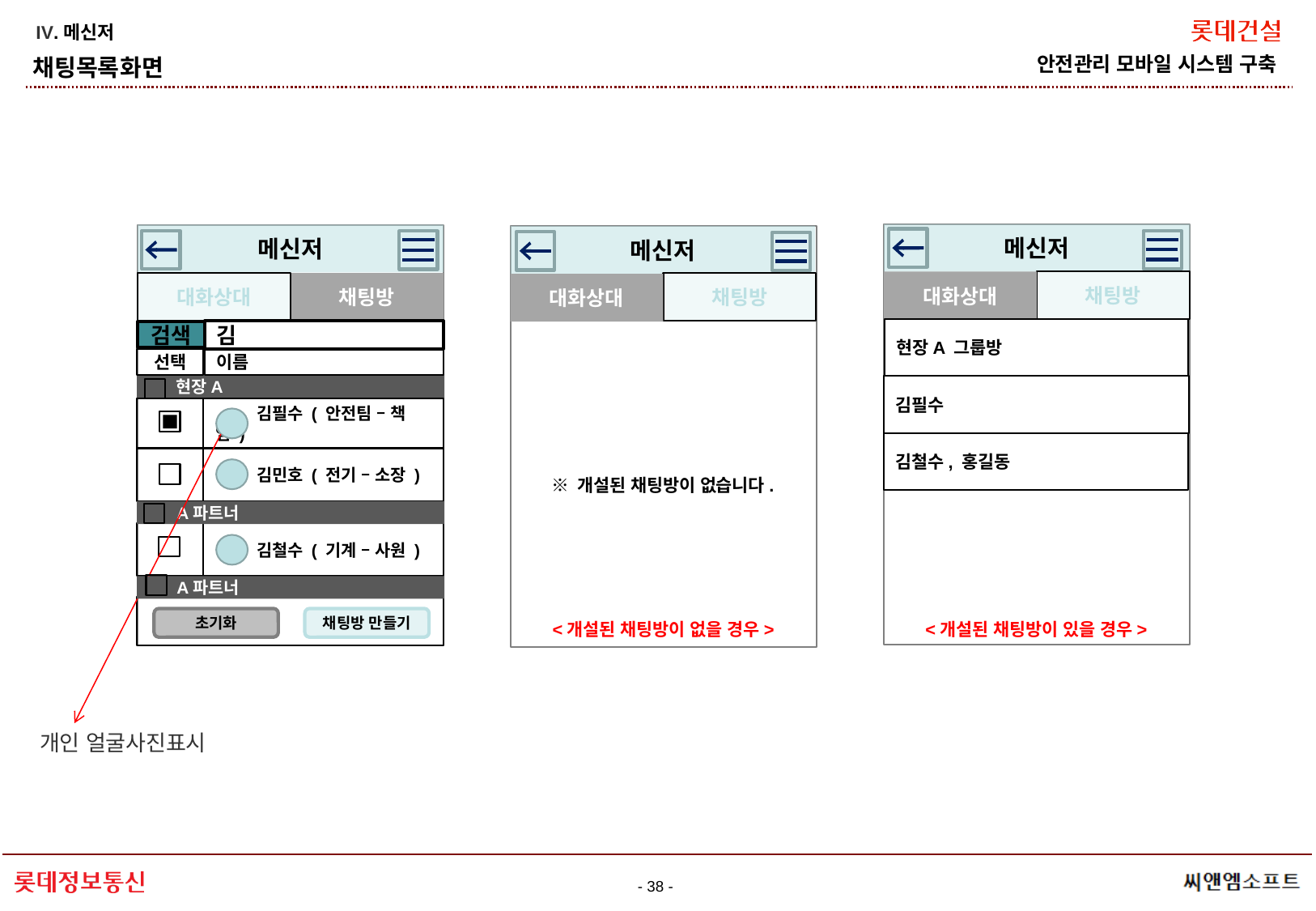

IV.메신저
채팅목록화면

메신저

메신저

메신저

채팅방
대화상대
대화상대
채팅방
채팅방
대화상대
현장A 그룹방
김
검색
※ 개설된 채팅방이 없습니다.
선택
이름
     현장A
김필수

        김필수 ( 안전팀 – 책임 )

김철수, 홍길동

        김민호 ( 전기 – 소장 )

      A파트너

        김철수 ( 기계 – 사원 )

      A파트너

초기화
채팅방 만들기
<개설된 채팅방이 없을 경우>
<개설된 채팅방이 있을 경우>
개인 얼굴사진표시